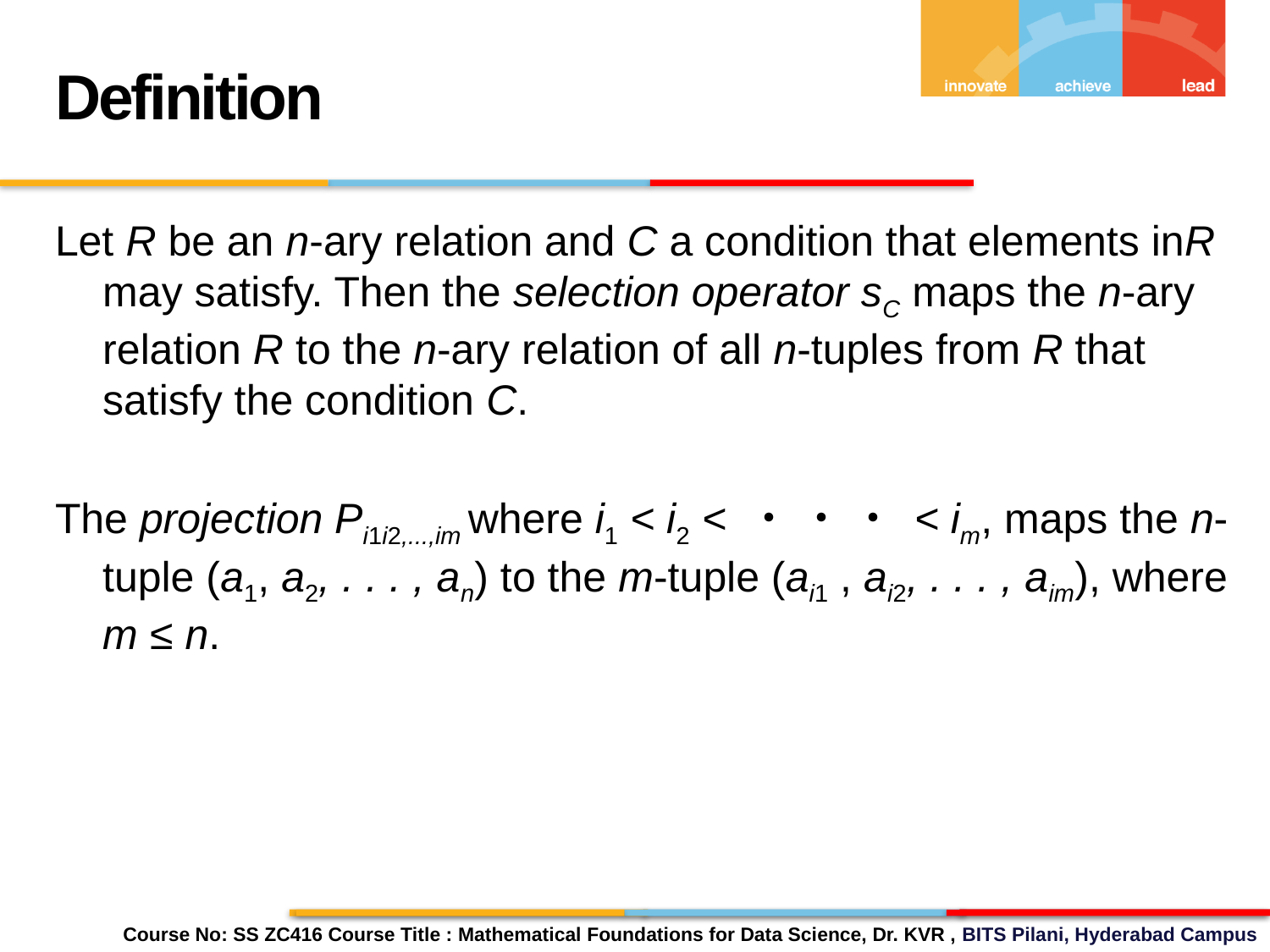

Definition
Let R be an n-ary relation and C a condition that elements inR may satisfy. Then the selection operator sC maps the n-ary relation R to the n-ary relation of all n-tuples from R that satisfy the condition C.

The projection Pi1i2,...,im where i1 < i2 < ・ ・ ・ < im, maps the n-tuple (a1, a2, . . . , an) to the m-tuple (ai1 , ai2, . . . , aim), where m ≤ n.